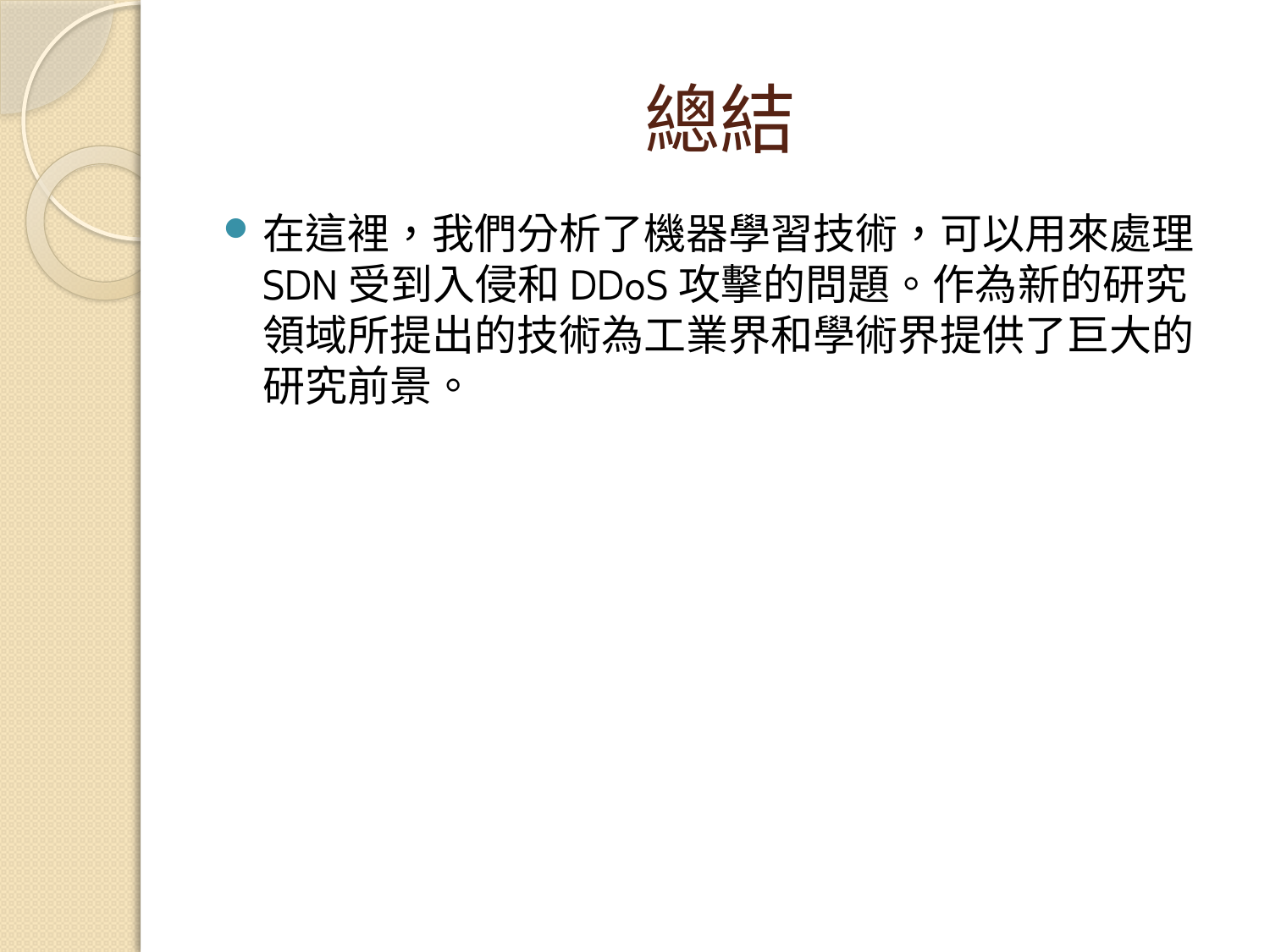

# 總結
在這裡，我們分析了機器學習技術，可以用來處理SDN受到入侵和DDoS攻擊的問題。作為新的研究領域所提出的技術為工業界和學術界提供了巨大的研究前景。